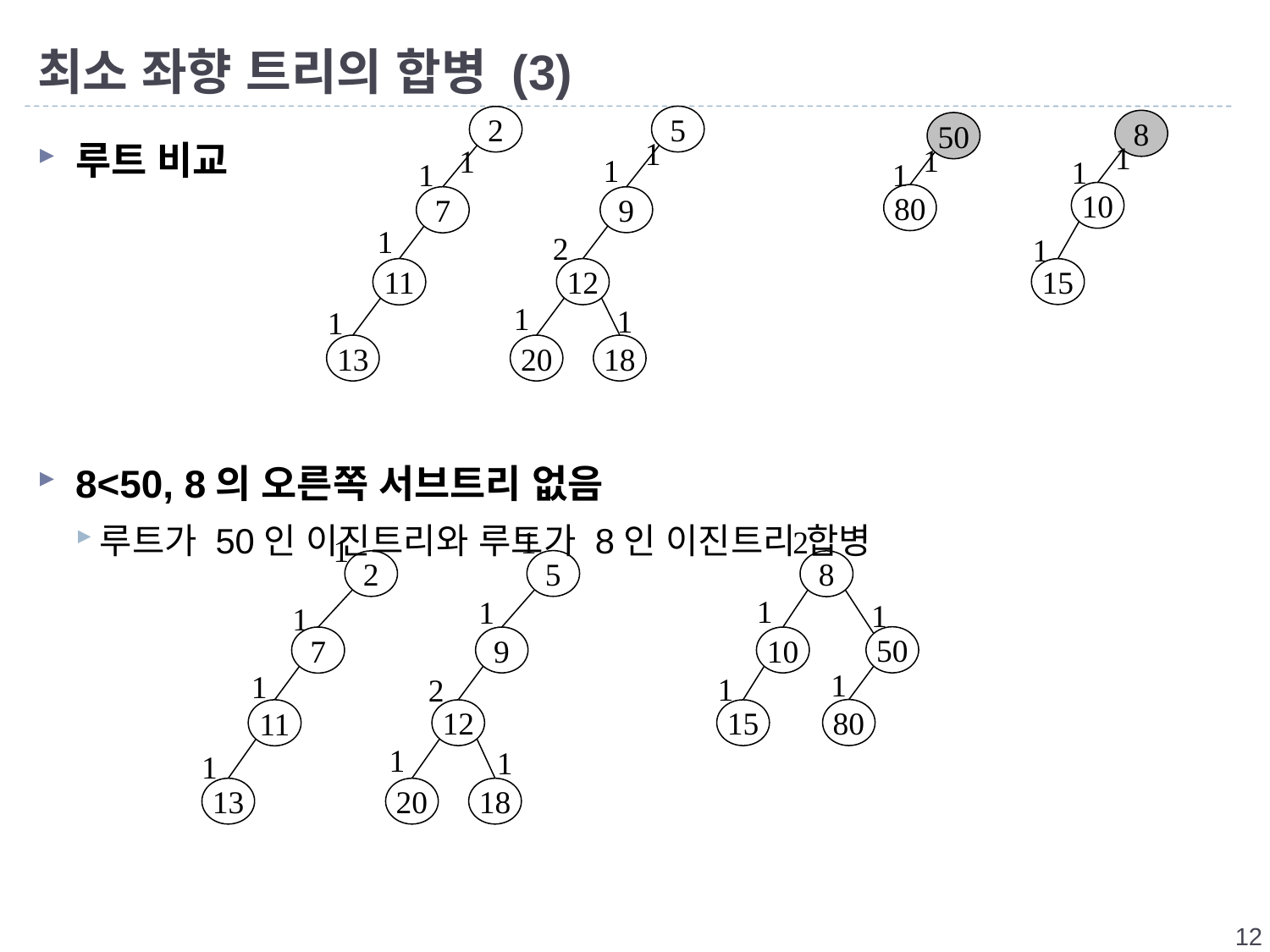

# 최소 좌향 트리의 합병 (3)
5
2
8
50
루트 비교

8<50, 8의 오른쪽 서브트리 없음
루트가 50인 이진트리와 루트가 8인 이진트리 합병
1
1
1
1
1
1
1
1
10
80
7
9
1
2
1
11
12
15
1
1
1
13
20
18
2
1
1
5
2
8
1
1
1
1
50
7
9
10
1
1
1
2
80
11
12
15
1
1
1
13
20
18
12